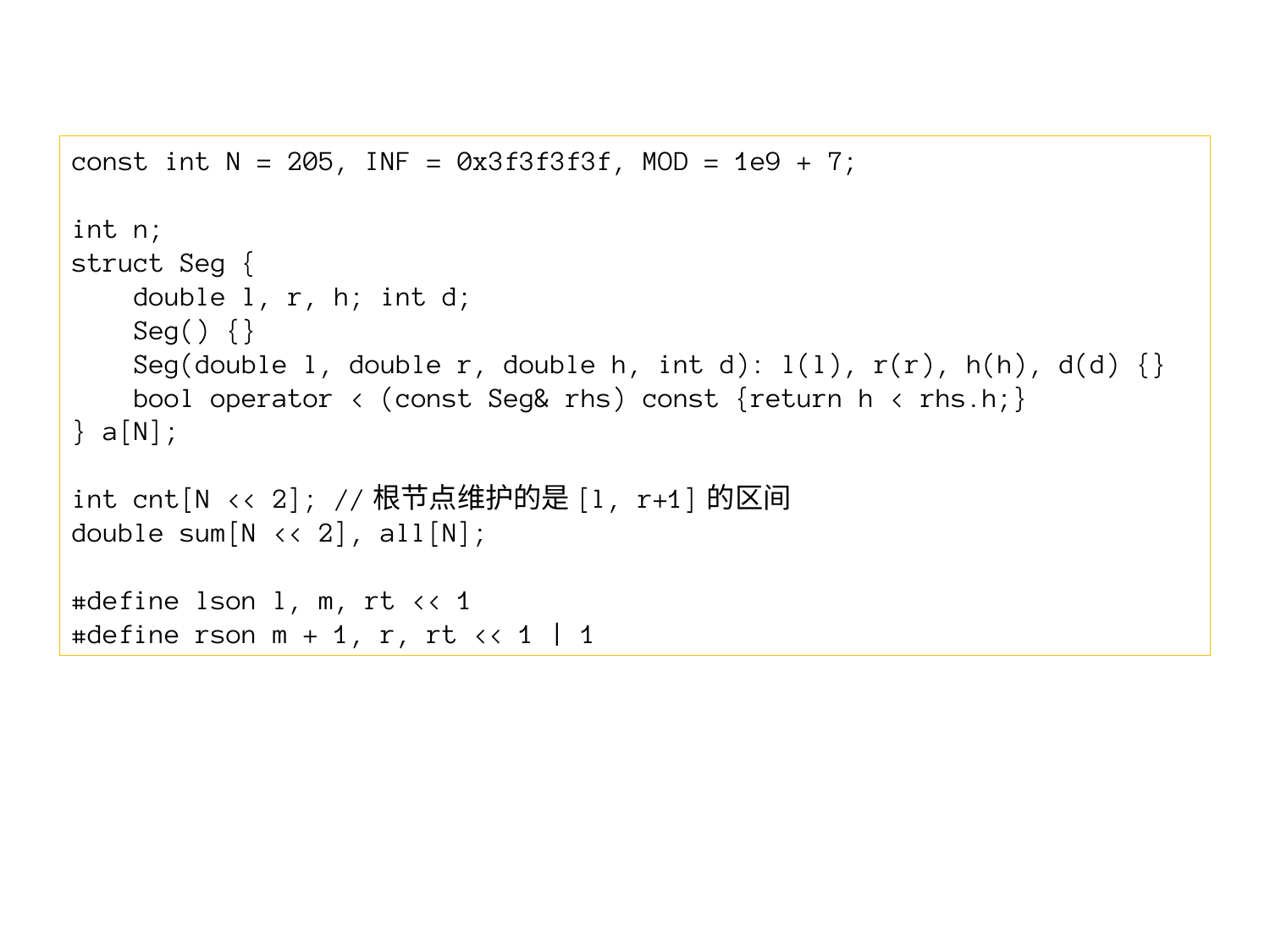

const int N = 205, INF = 0x3f3f3f3f, MOD = 1e9 + 7;

int n;
struct Seg {
    double l, r, h; int d;
    Seg() {}
    Seg(double l, double r, double h, int d): l(l), r(r), h(h), d(d) {}
    bool operator < (const Seg& rhs) const {return h < rhs.h;}
} a[N];

int cnt[N << 2]; //根节点维护的是[l, r+1]的区间
double sum[N << 2], all[N];

#define lson l, m, rt << 1
#define rson m + 1, r, rt << 1 | 1